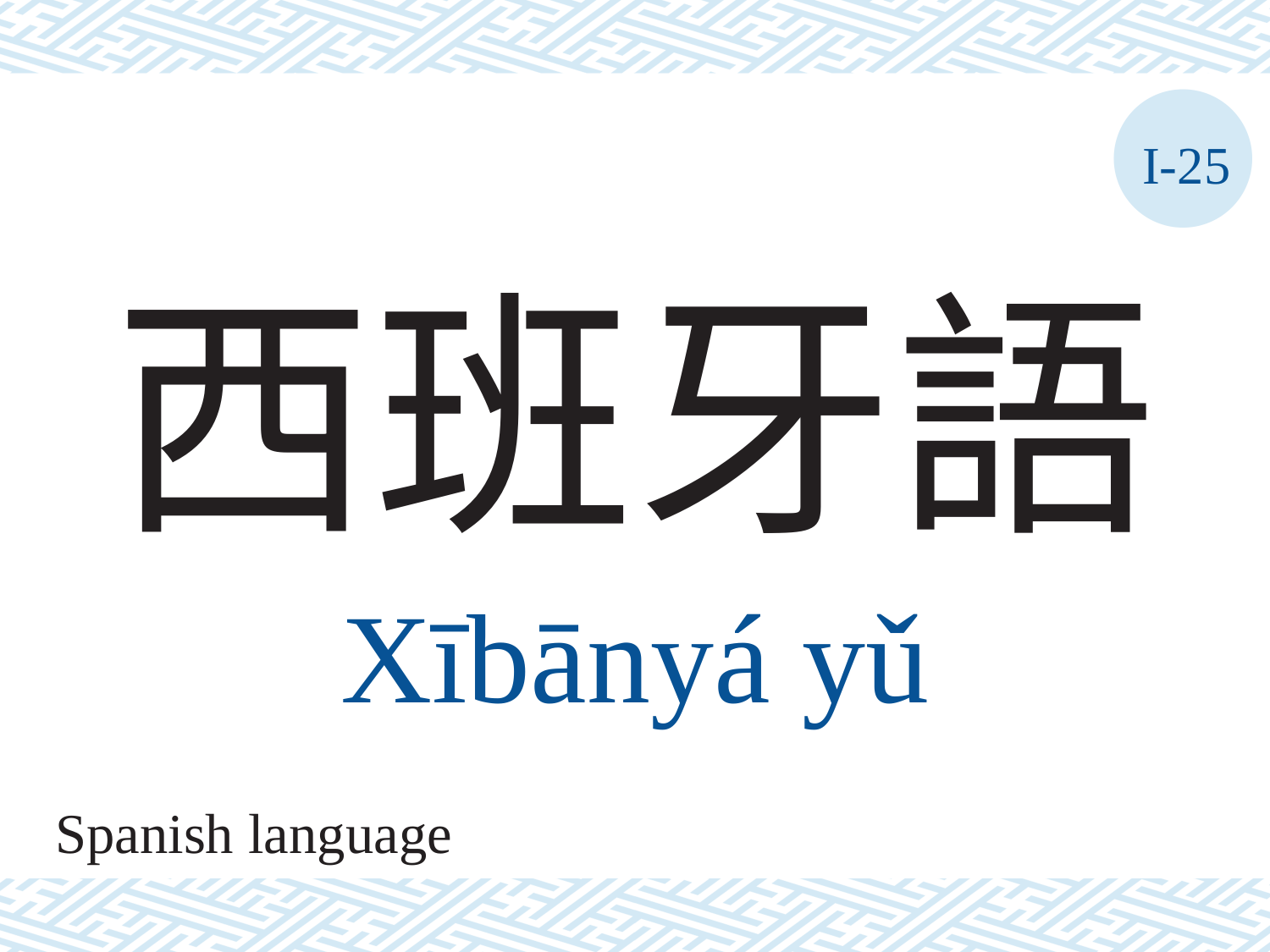

I-25
# 西班牙語
Xībānyá	yǔ
Spanish language